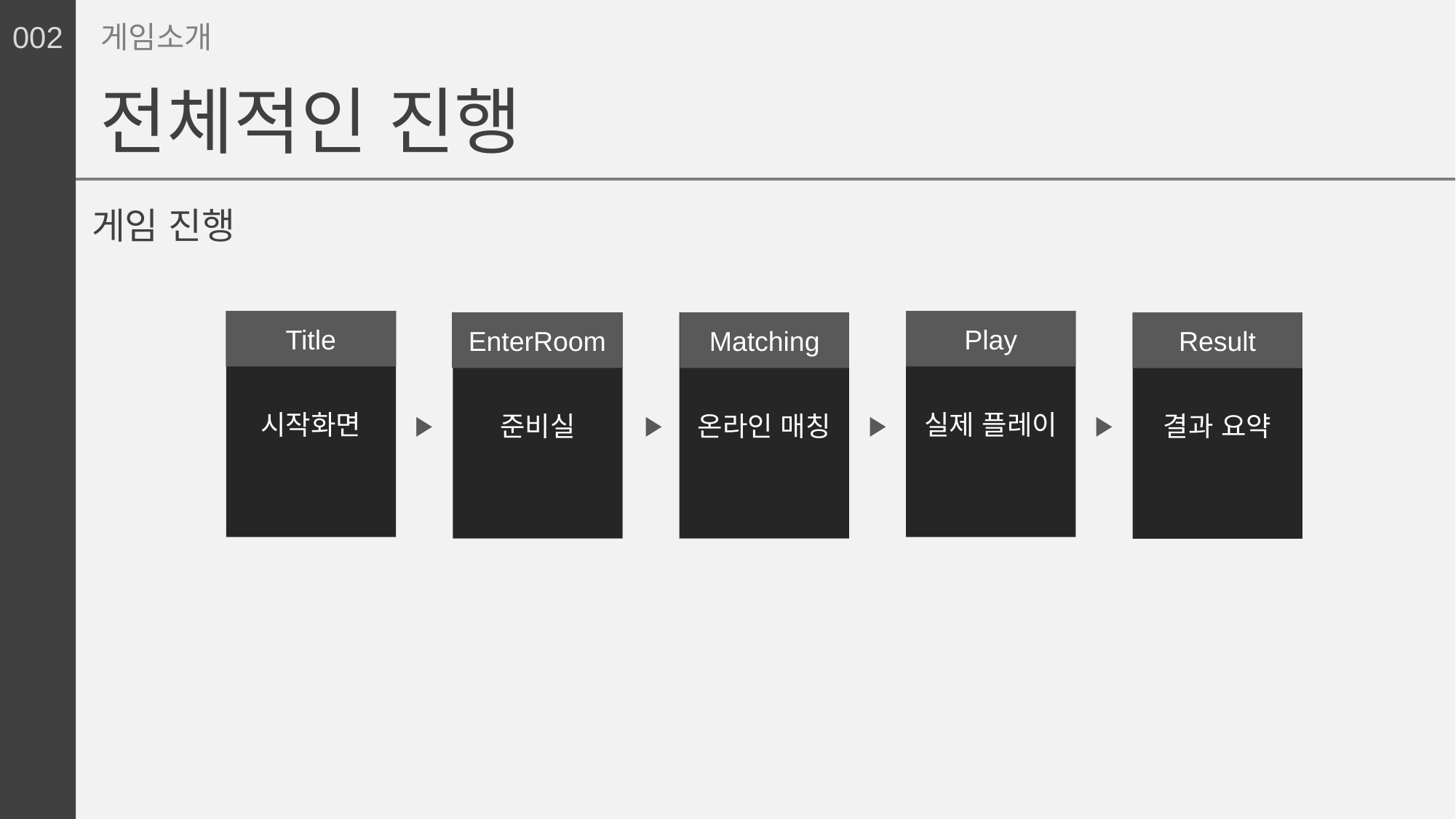

002
게임소개
전체적인 진행
게임 진행
Title
Play
시작화면
실제 플레이
EnterRoom
준비실
온라인 매칭
Matching
Result
결과 요약
▶
▶
▶
▶